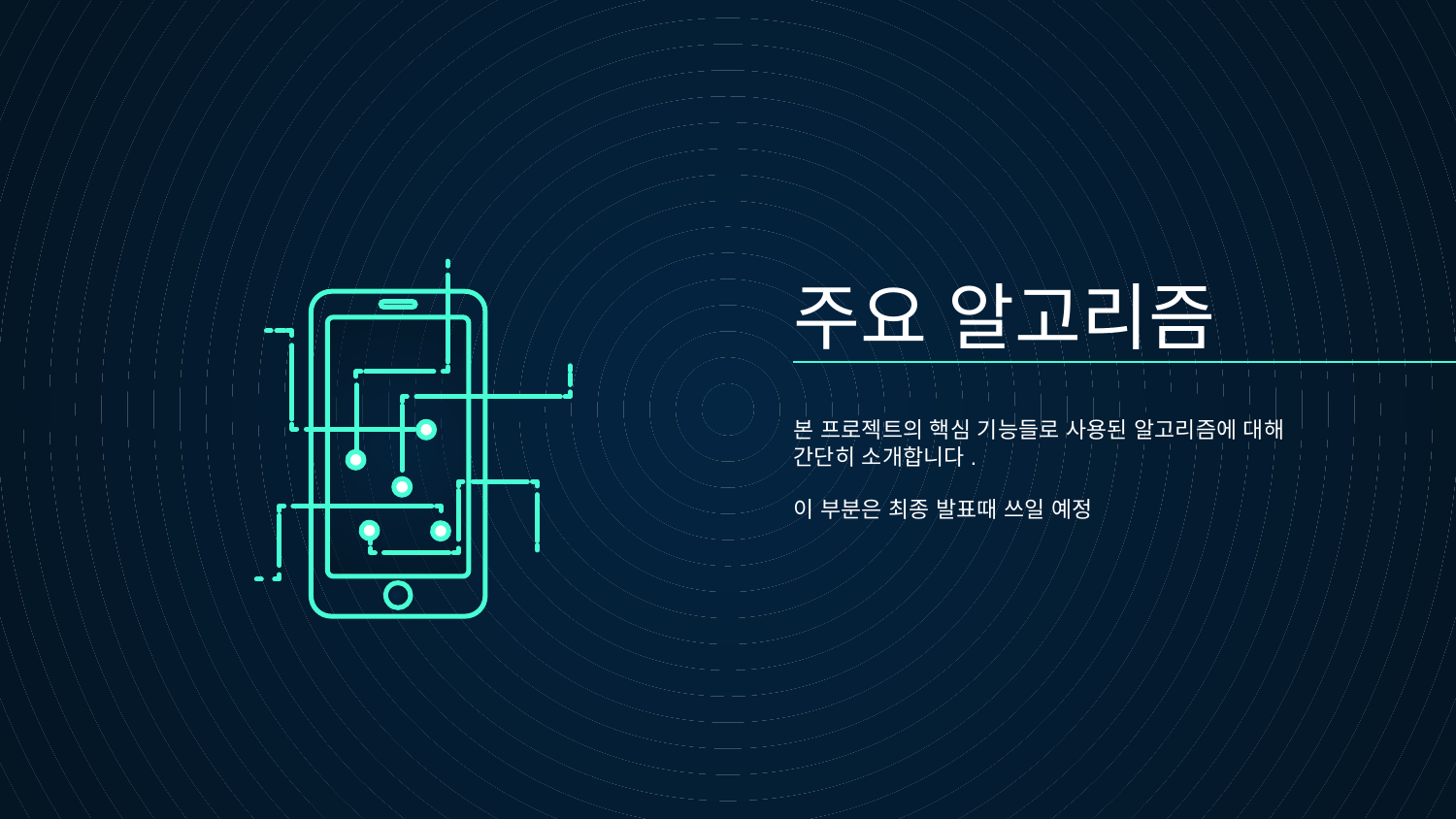

# 주요 알고리즘

본 프로젝트의 핵심 기능들로 사용된 알고리즘에 대해 간단히 소개합니다.

이 부분은 최종 발표때 쓰일 예정